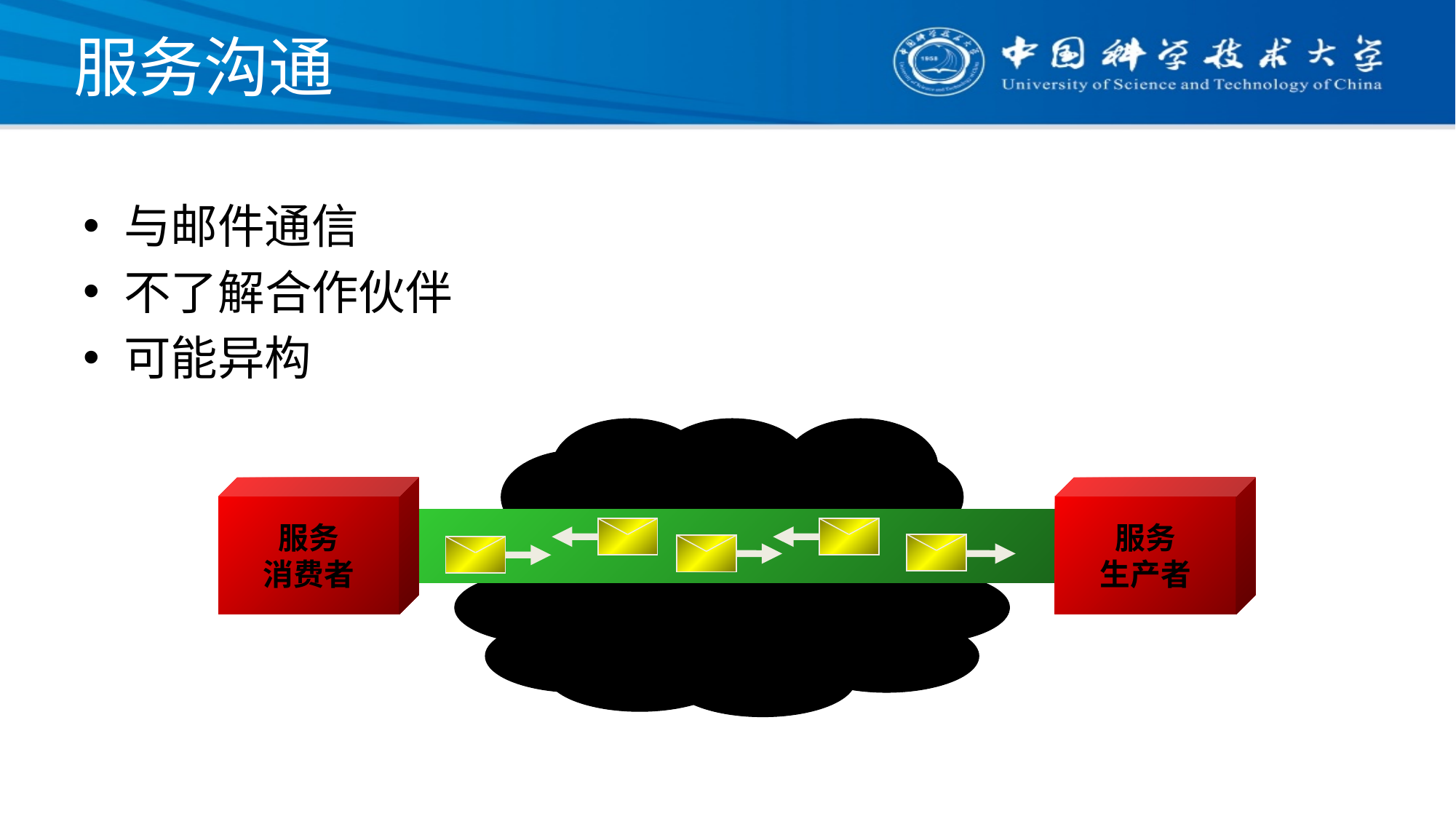

# 服务沟通
与邮件通信
不了解合作伙伴
可能异构

服务
消费者
服务
生产者